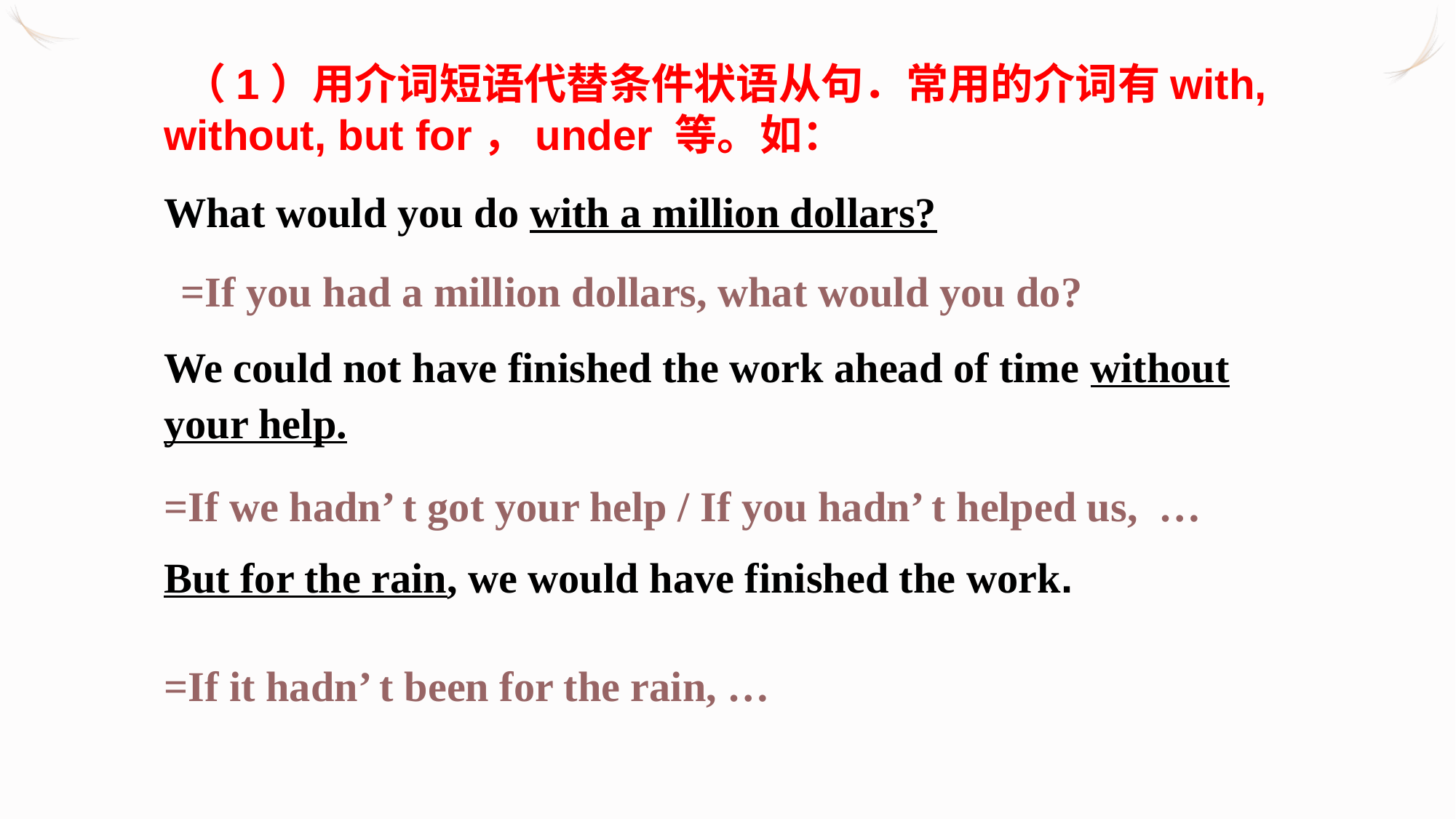

（1）用介词短语代替条件状语从句．常用的介词有with, without, but for，under 等。如：
What would you do with a million dollars?

We could not have finished the work ahead of time without your help.

But for the rain, we would have finished the work.

=If you had a million dollars, what would you do?
=If we hadn’ t got your help / If you hadn’ t helped us,  …

=If it hadn’ t been for the rain, …